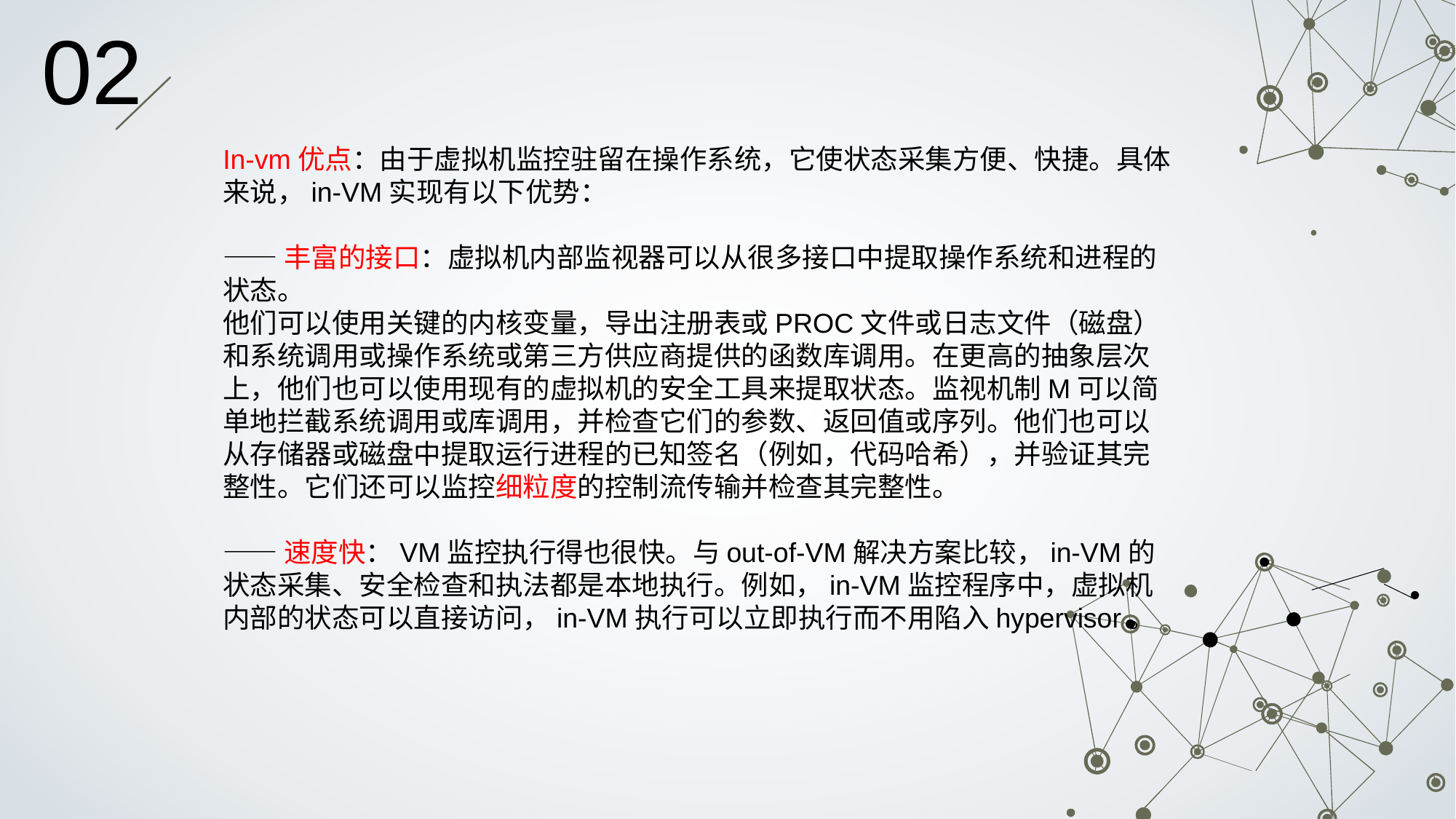

02
In-vm优点：由于虚拟机监控驻留在操作系统，它使状态采集方便、快捷。具体来说，in-VM实现有以下优势：

——丰富的接口：虚拟机内部监视器可以从很多接口中提取操作系统和进程的状态。
他们可以使用关键的内核变量，导出注册表或PROC文件或日志文件（磁盘）和系统调用或操作系统或第三方供应商提供的函数库调用。在更高的抽象层次上，他们也可以使用现有的虚拟机的安全工具来提取状态。监视机制M可以简单地拦截系统调用或库调用，并检查它们的参数、返回值或序列。他们也可以从存储器或磁盘中提取运行进程的已知签名（例如，代码哈希），并验证其完整性。它们还可以监控细粒度的控制流传输并检查其完整性。

——速度快：VM监控执行得也很快。与out-of-VM解决方案比较，in-VM的状态采集、安全检查和执法都是本地执行。例如，in-VM监控程序中，虚拟机内部的状态可以直接访问，in-VM执行可以立即执行而不用陷入hypervisor。